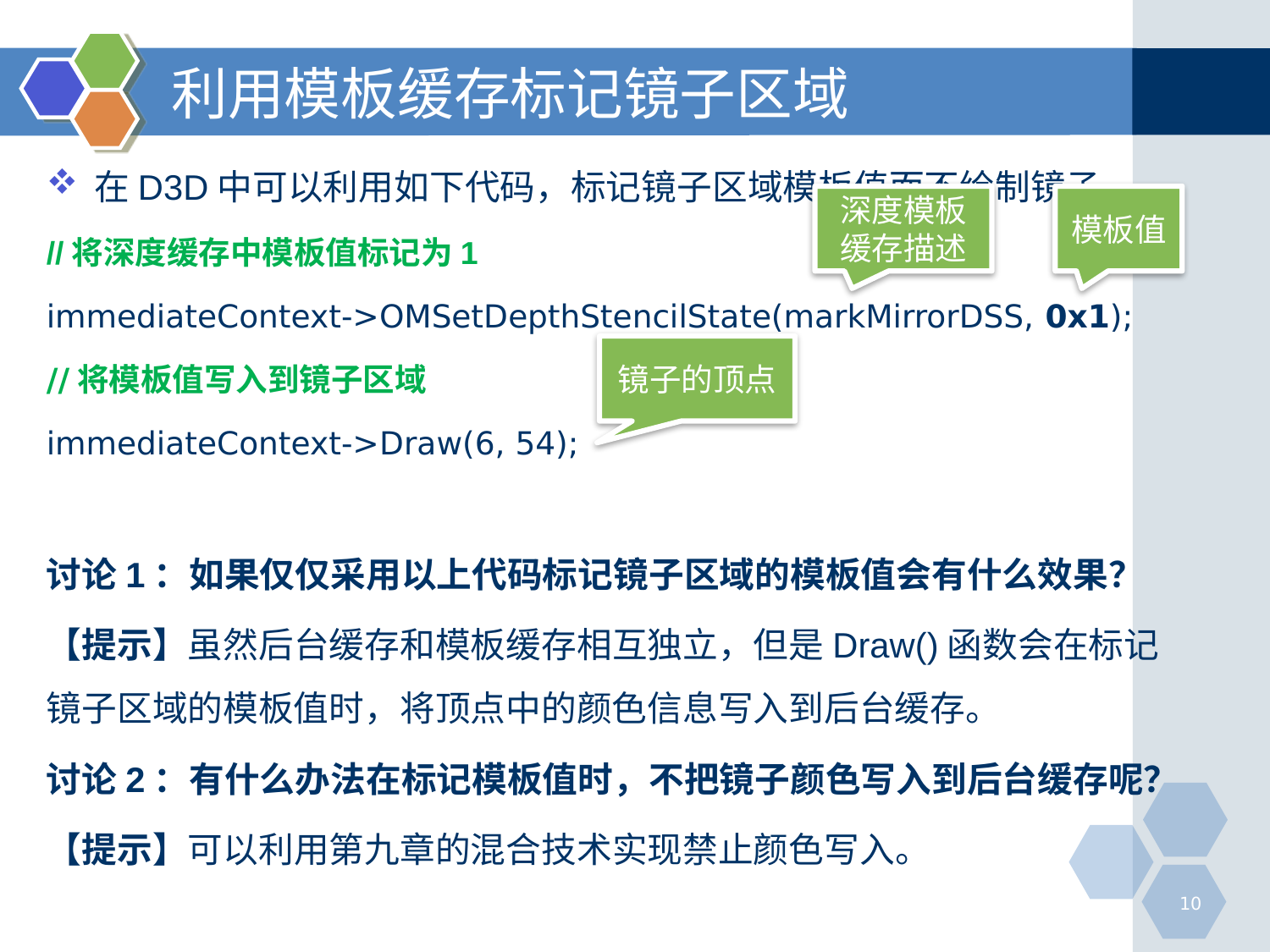

# 利用模板缓存标记镜子区域
在D3D中可以利用如下代码，标记镜子区域模板值而不绘制镜子
//将深度缓存中模板值标记为1
immediateContext->OMSetDepthStencilState(markMirrorDSS, 0x1);
//将模板值写入到镜子区域
immediateContext->Draw(6, 54);

讨论1：如果仅仅采用以上代码标记镜子区域的模板值会有什么效果？
【提示】虽然后台缓存和模板缓存相互独立，但是Draw()函数会在标记镜子区域的模板值时，将顶点中的颜色信息写入到后台缓存。
讨论2：有什么办法在标记模板值时，不把镜子颜色写入到后台缓存呢？
【提示】可以利用第九章的混合技术实现禁止颜色写入。

深度模板缓存描述
模板值
镜子的顶点
10